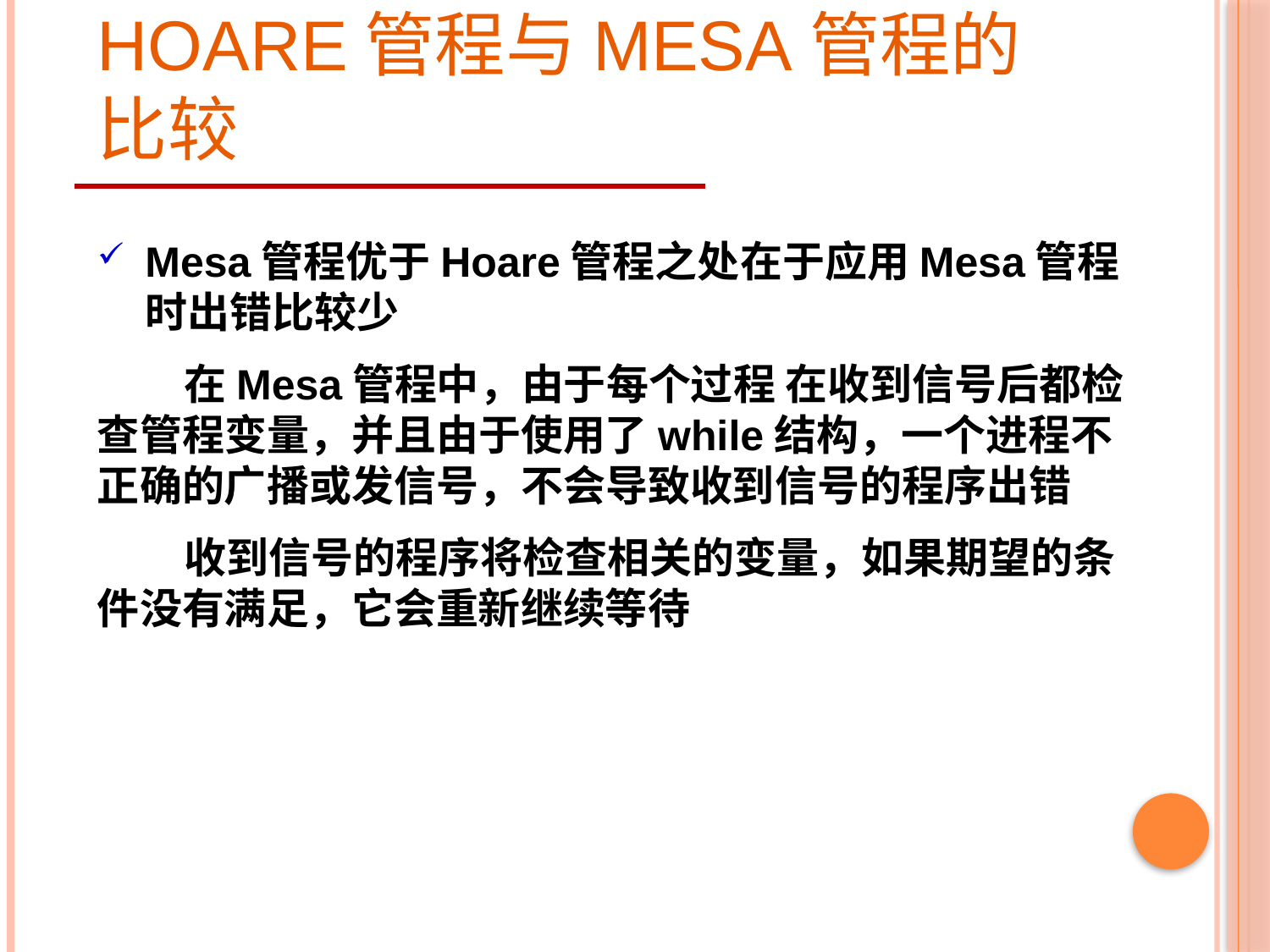

# Hoare管程与Mesa管程的比较
Mesa管程优于Hoare管程之处在于应用Mesa管程时出错比较少
        在Mesa管程中，由于每个过程 在收到信号后都检查管程变量，并且由于使用了while结构，一个进程不正确的广播或发信号，不会导致收到信号的程序出错
        收到信号的程序将检查相关的变量，如果期望的条件没有满足，它会重新继续等待